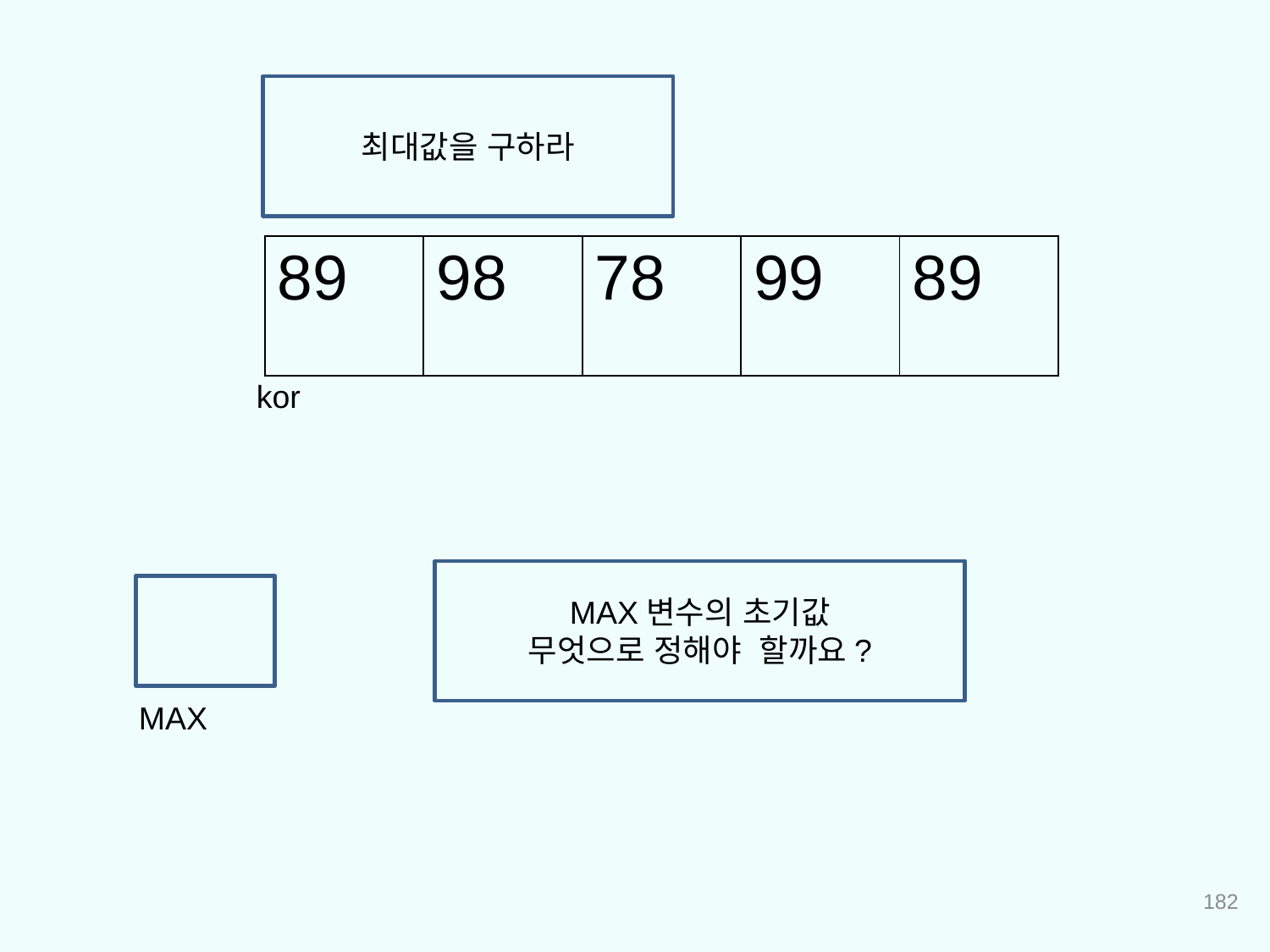

최대값을 구하라
| 89 | 98 | 78 | 99 | 89 |
| --- | --- | --- | --- | --- |
kor
MAX변수의 초기값
무엇으로 정해야  할까요?

MAX
182